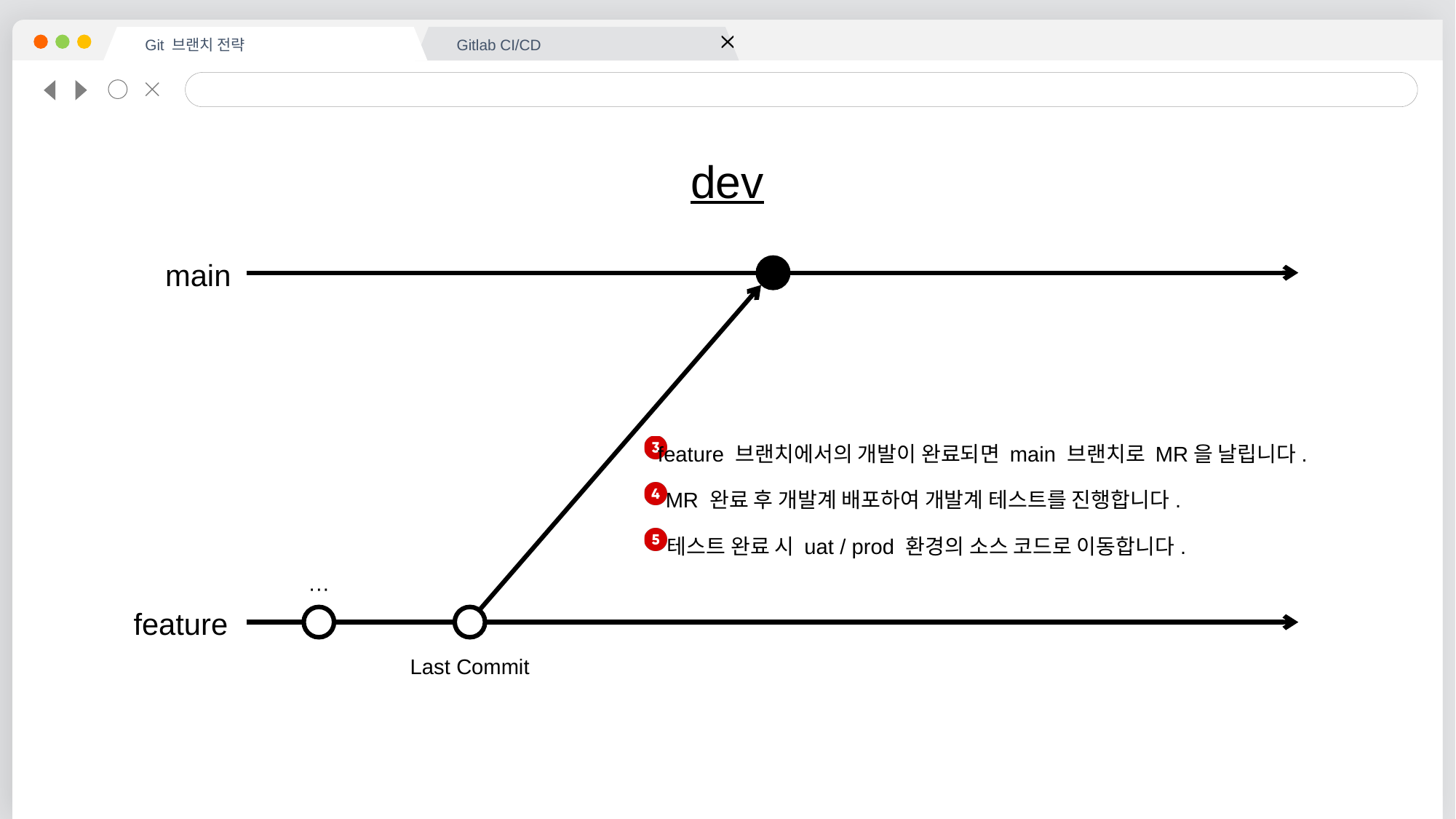

Gitlab CI/CD

Git 브랜치 전략

dev
main

feature 브랜치에서의 개발이 완료되면 main 브랜치로 MR을 날립니다.

MR 완료 후 개발계 배포하여 개발계 테스트를 진행합니다.

테스트 완료 시 uat / prod 환경의 소스 코드로 이동합니다.

···
feature

Last Commit